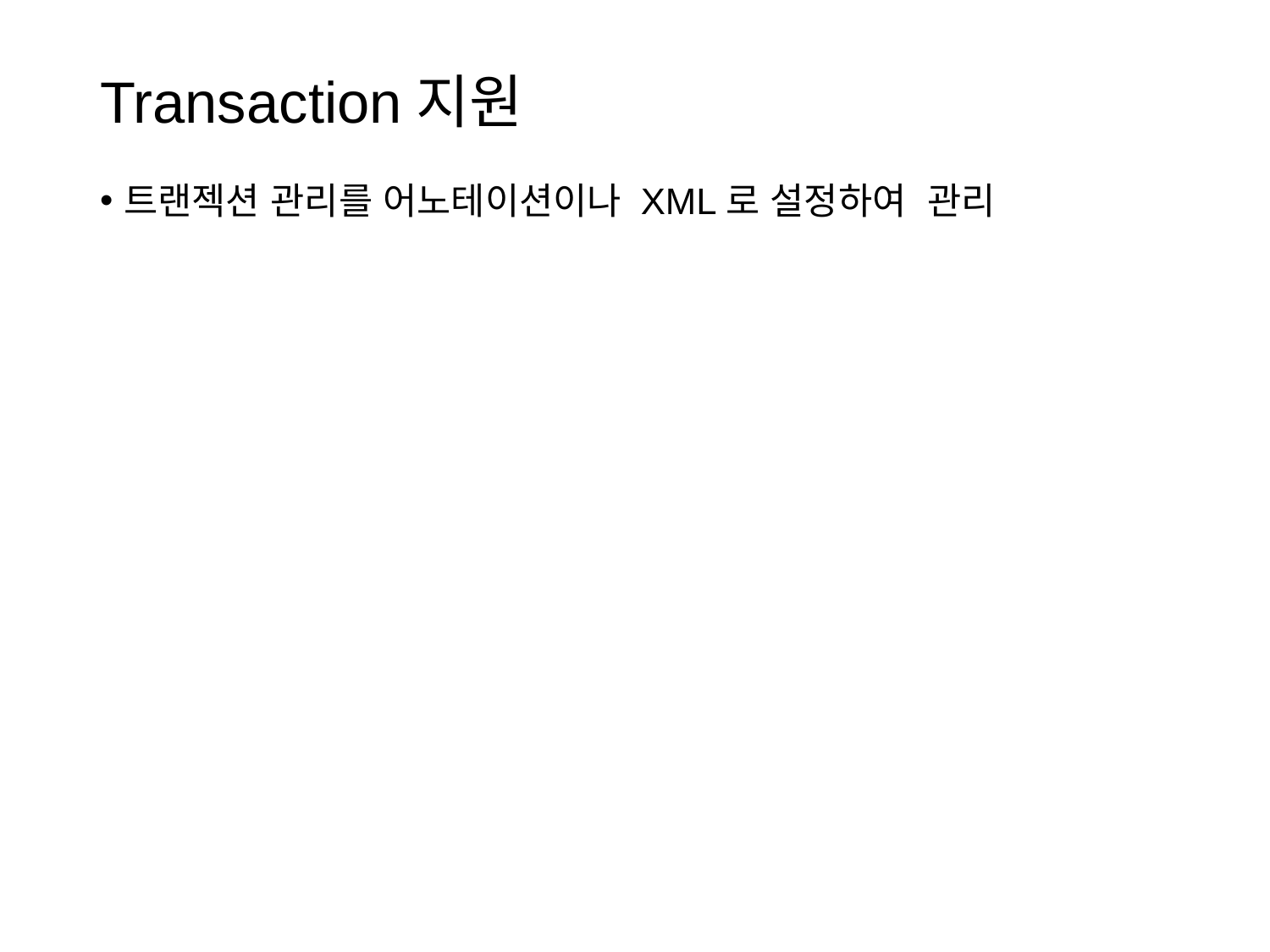

# Transaction지원
트랜젝션 관리를 어노테이션이나 XML로 설정하여  관리